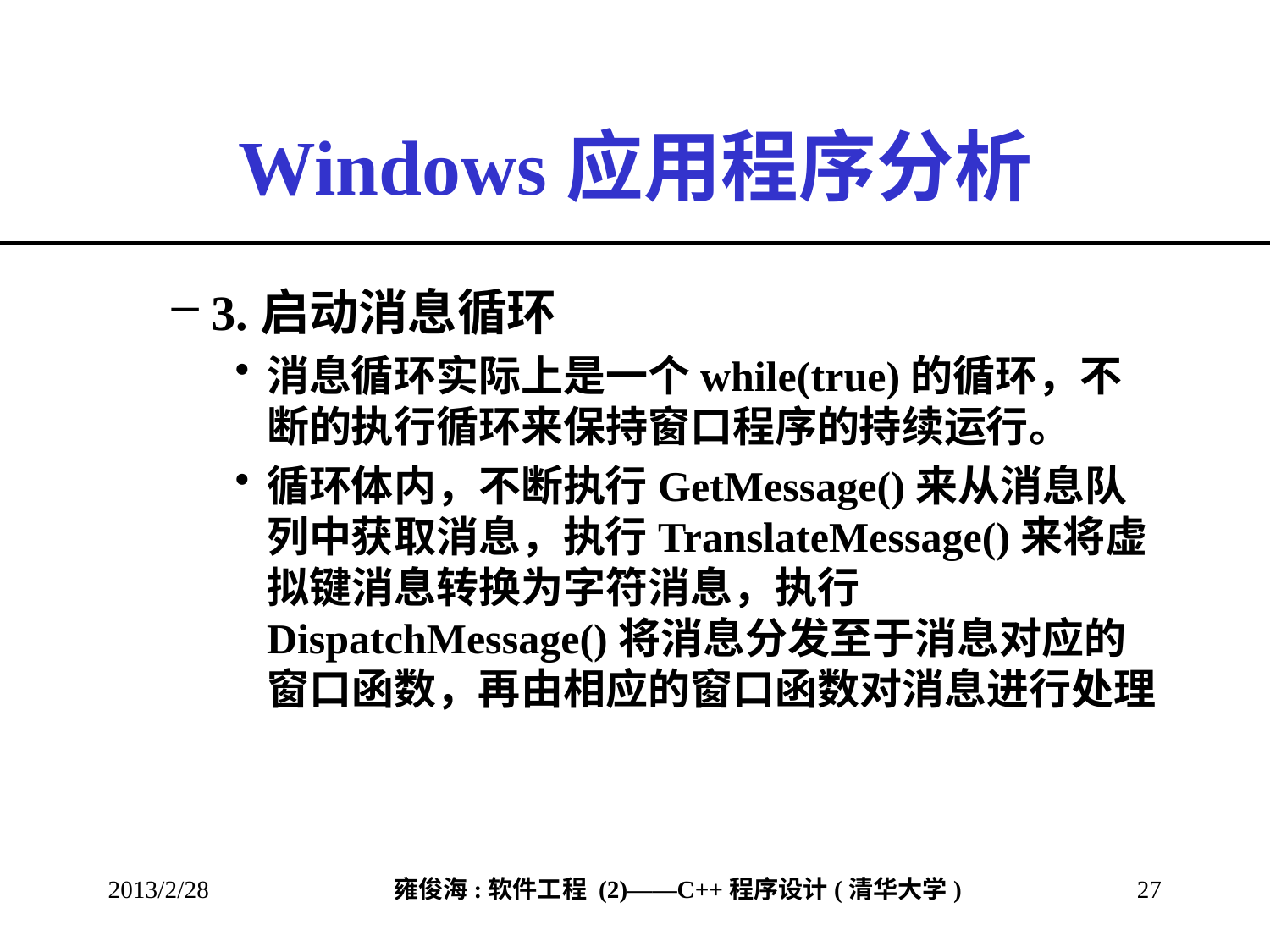

# Windows应用程序分析
3.启动消息循环
消息循环实际上是一个while(true)的循环，不断的执行循环来保持窗口程序的持续运行。
循环体内，不断执行GetMessage()来从消息队列中获取消息，执行TranslateMessage()来将虚拟键消息转换为字符消息，执行DispatchMessage()将消息分发至于消息对应的窗口函数，再由相应的窗口函数对消息进行处理
2013/2/28
27